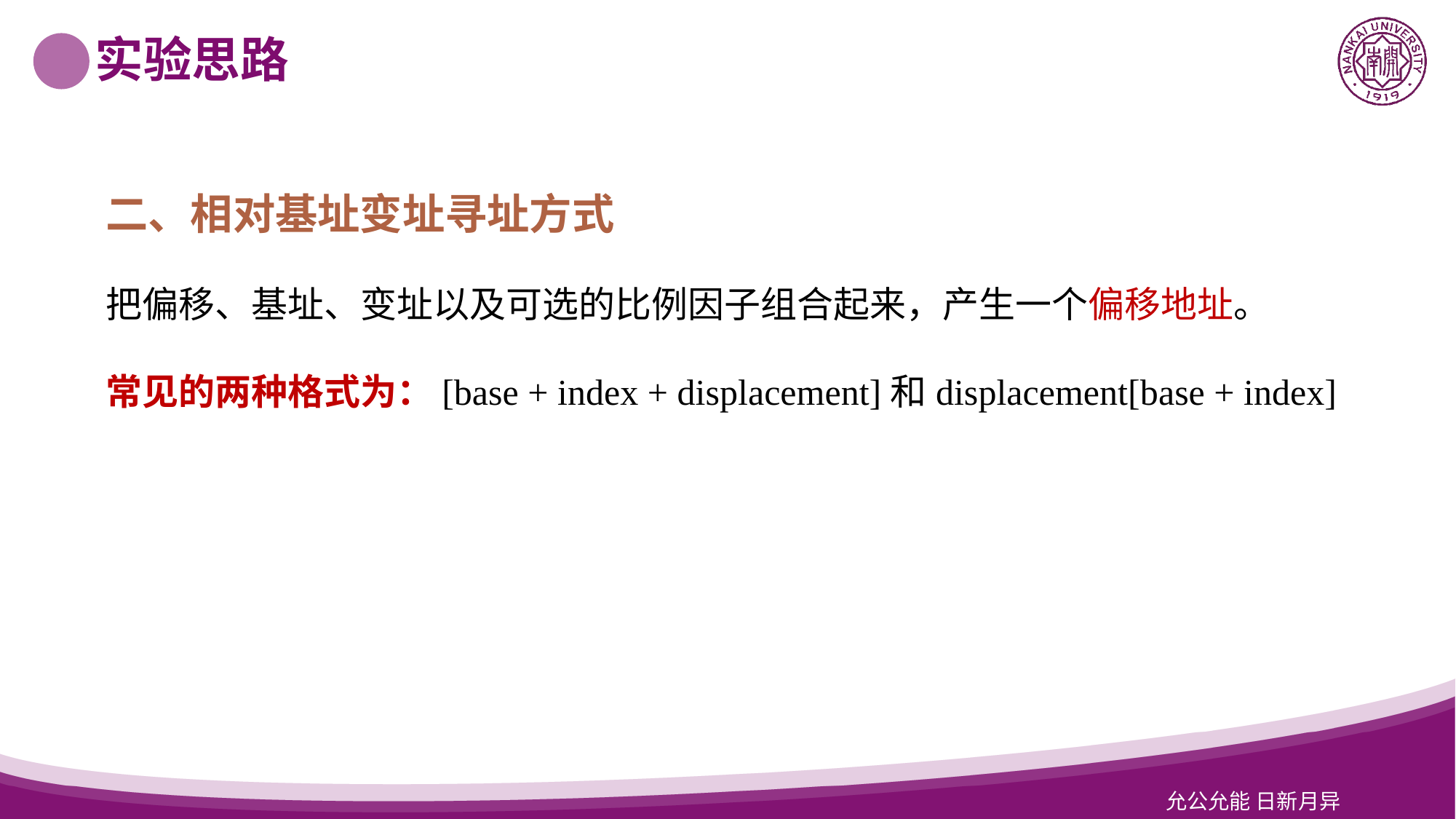

选中图片Delete，点击中间图标即可插入新图片

实验思路
二、相对基址变址寻址方式
把偏移、基址、变址以及可选的比例因子组合起来，产生一个偏移地址。
常见的两种格式为：[base + index + displacement]和displacement[base + index]